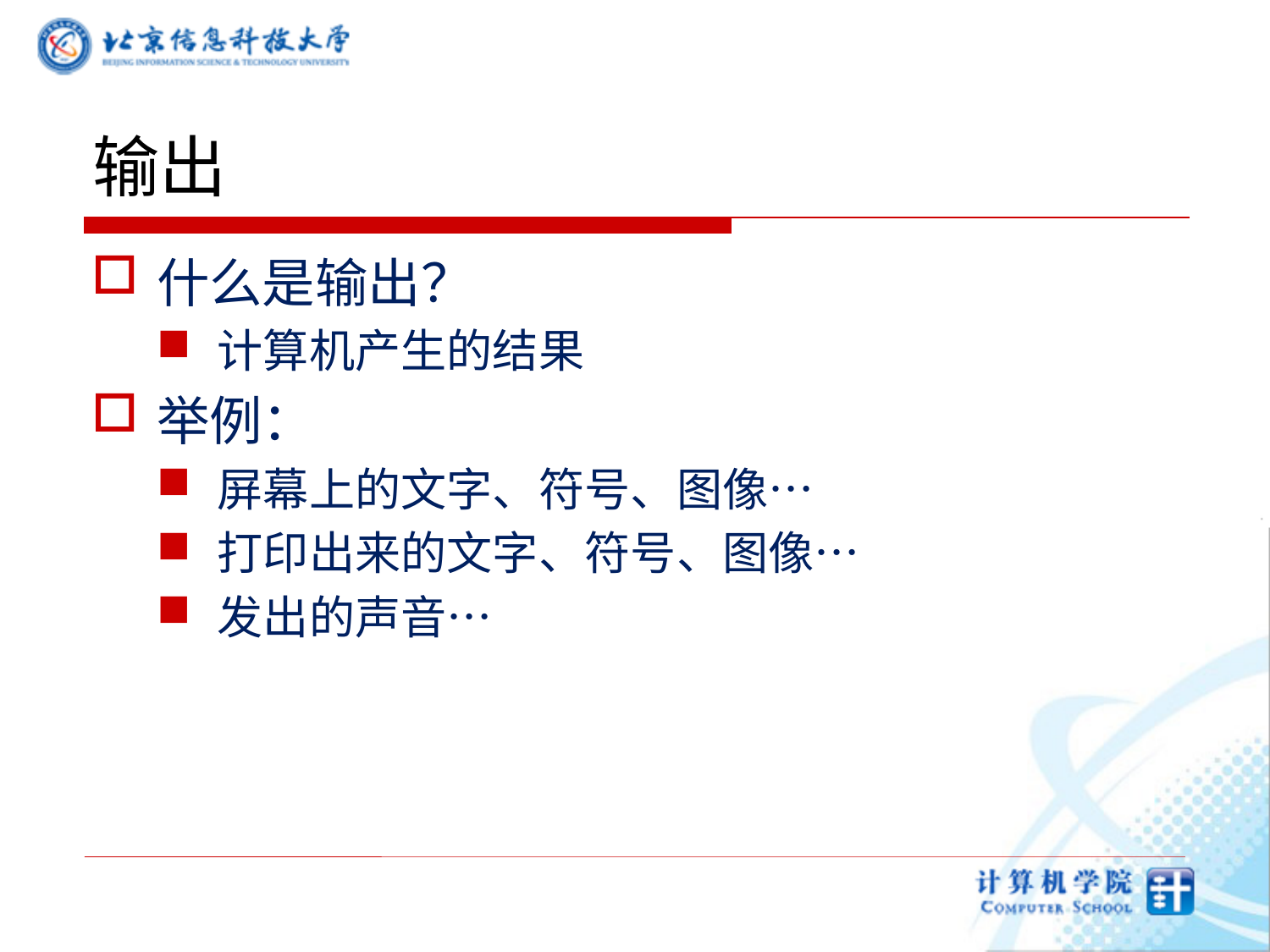

# 输出
什么是输出？
计算机产生的结果
举例：
屏幕上的文字、符号、图像…
打印出来的文字、符号、图像…
发出的声音…